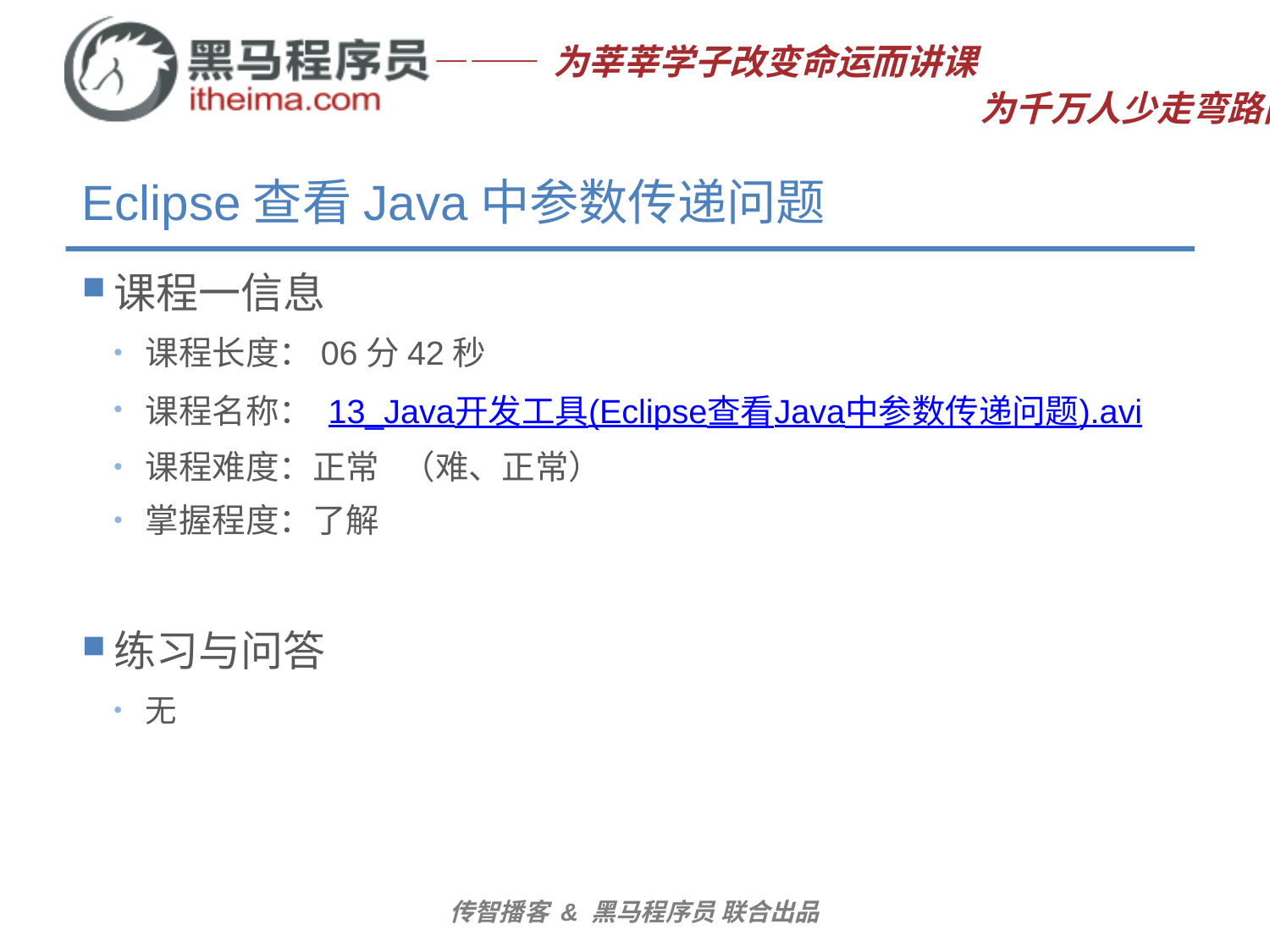

# Eclipse查看Java中参数传递问题
课程一信息
课程长度：06分42秒
课程名称： 13_Java开发工具(Eclipse查看Java中参数传递问题).avi
课程难度：正常   （难、正常）
掌握程度：了解

练习与问答
无